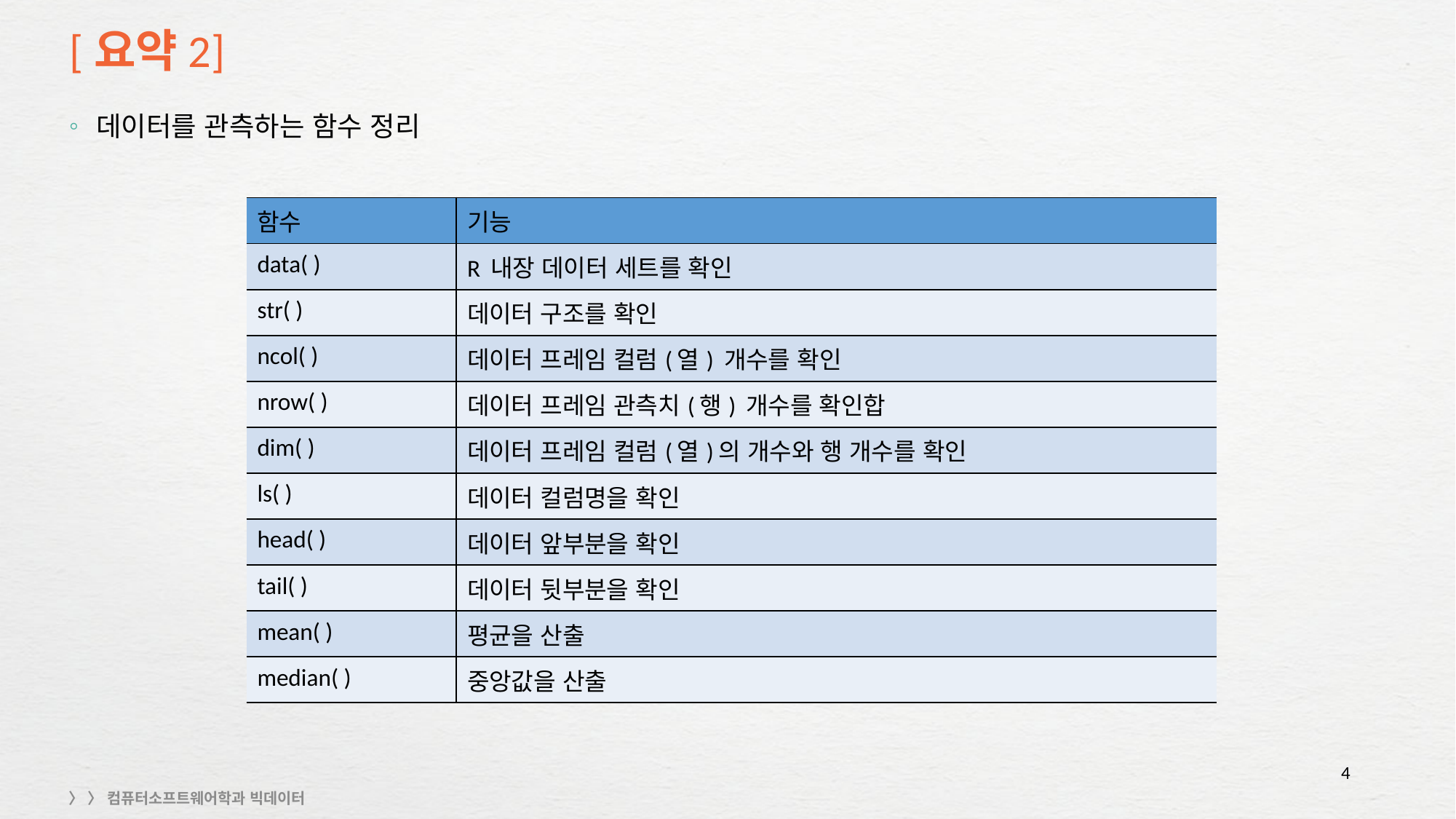

# [요약2]
데이터를 관측하는 함수 정리
| 함수 | 기능 |
| --- | --- |
| data( ) | R 내장 데이터 세트를 확인 |
| str( ) | 데이터 구조를 확인 |
| ncol( ) | 데이터 프레임 컬럼(열) 개수를 확인 |
| nrow( ) | 데이터 프레임 관측치(행) 개수를 확인합 |
| dim( ) | 데이터 프레임 컬럼(열)의 개수와 행 개수를 확인 |
| ls( ) | 데이터 컬럼명을 확인 |
| head( ) | 데이터 앞부분을 확인 |
| tail( ) | 데이터 뒷부분을 확인 |
| mean( ) | 평균을 산출 |
| median( ) | 중앙값을 산출 |
4
4
〉 〉 컴퓨터소프트웨어학과 빅데이터